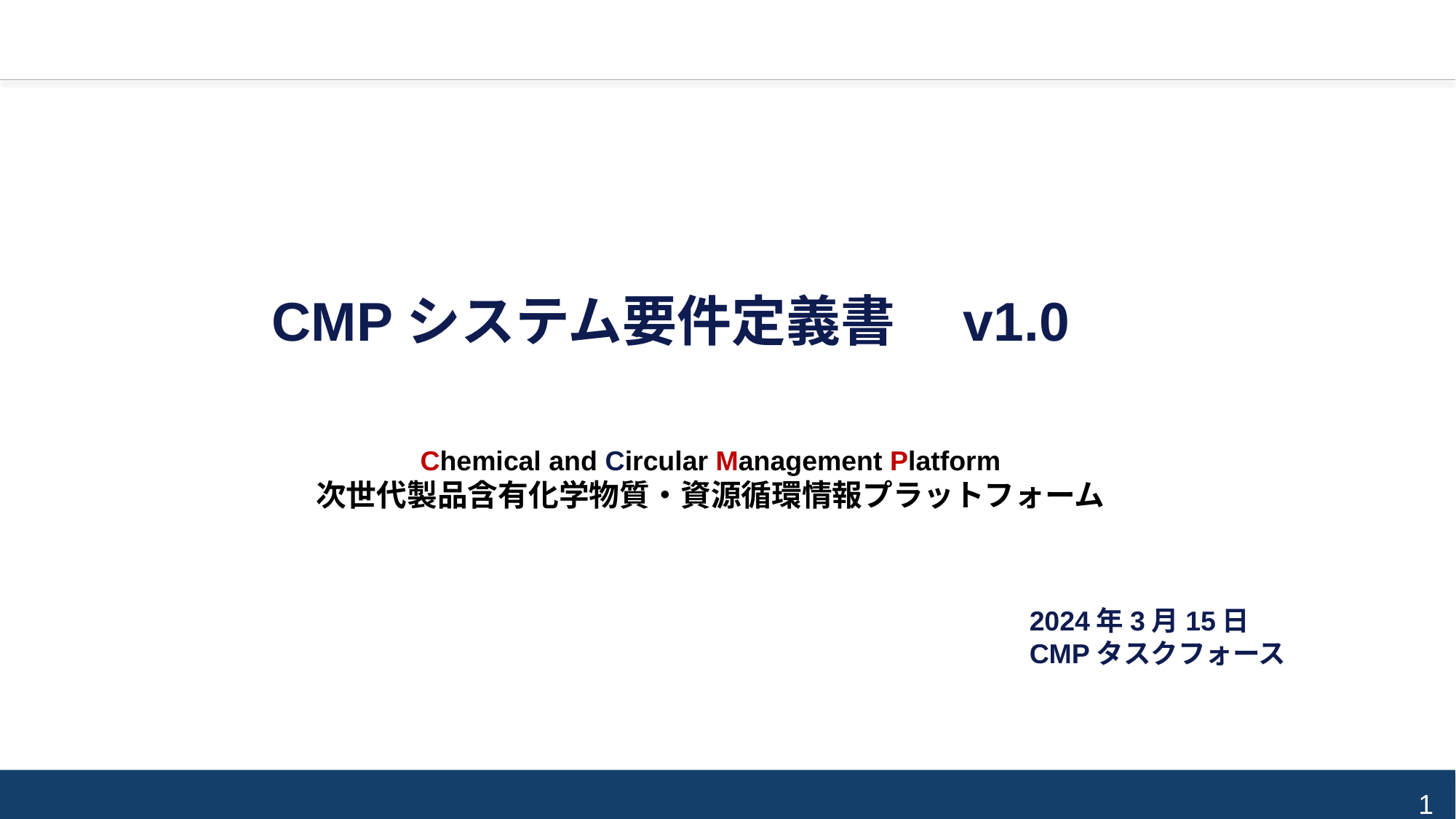

CMPシステム要件定義書　v1.0
Chemical and Circular Management Platform
次世代製品含有化学物質・資源循環情報プラットフォーム
2024年3月15日
CMPタスクフォース